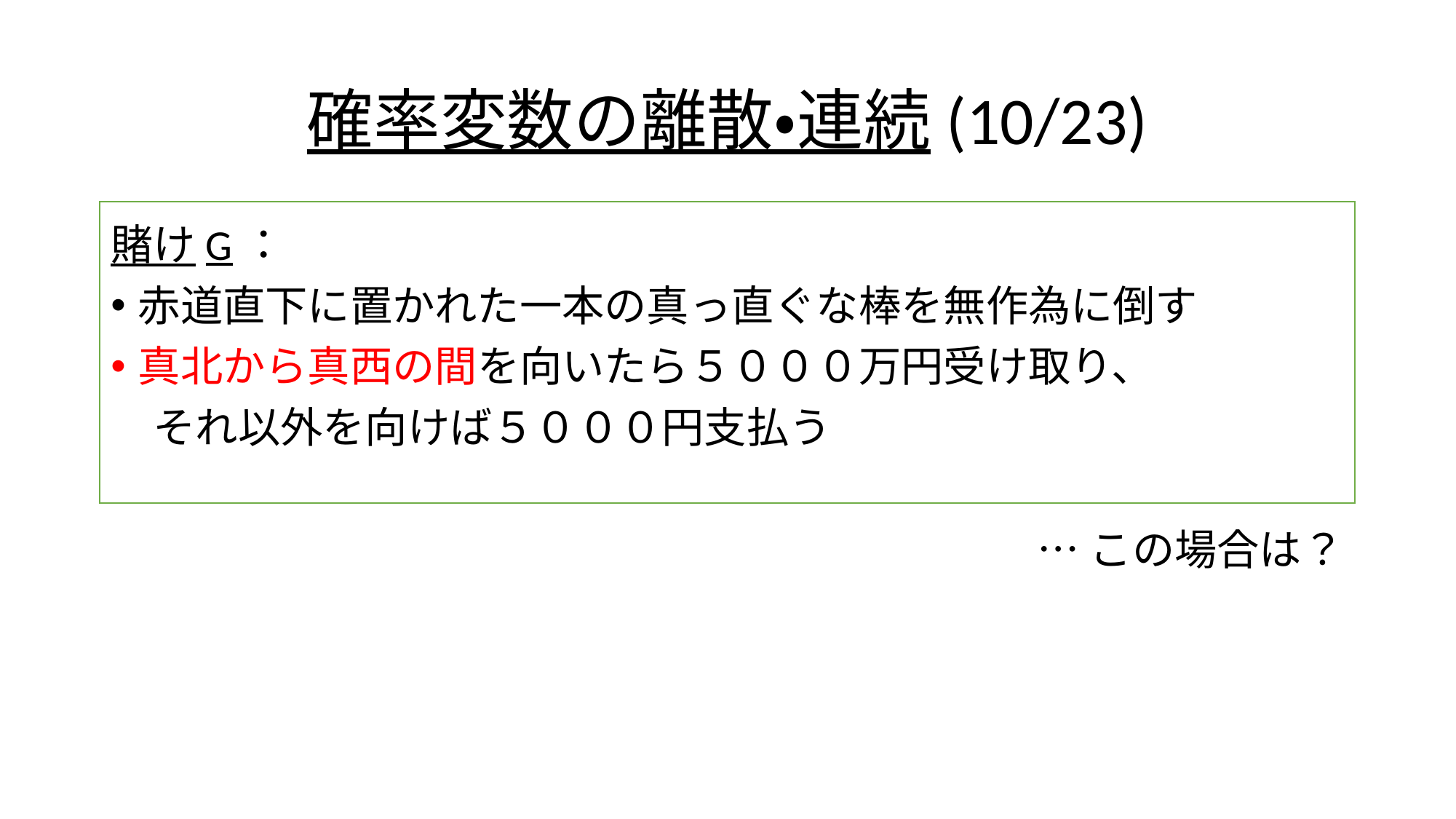

# 確率変数の離散・連続(10/23)

賭けG：
赤道直下に置かれた一本の真っ直ぐな棒を無作為に倒す
真北から真西の間を向いたら５０００万円受け取り、
　それ以外を向けば５０００円支払う

…この場合は？